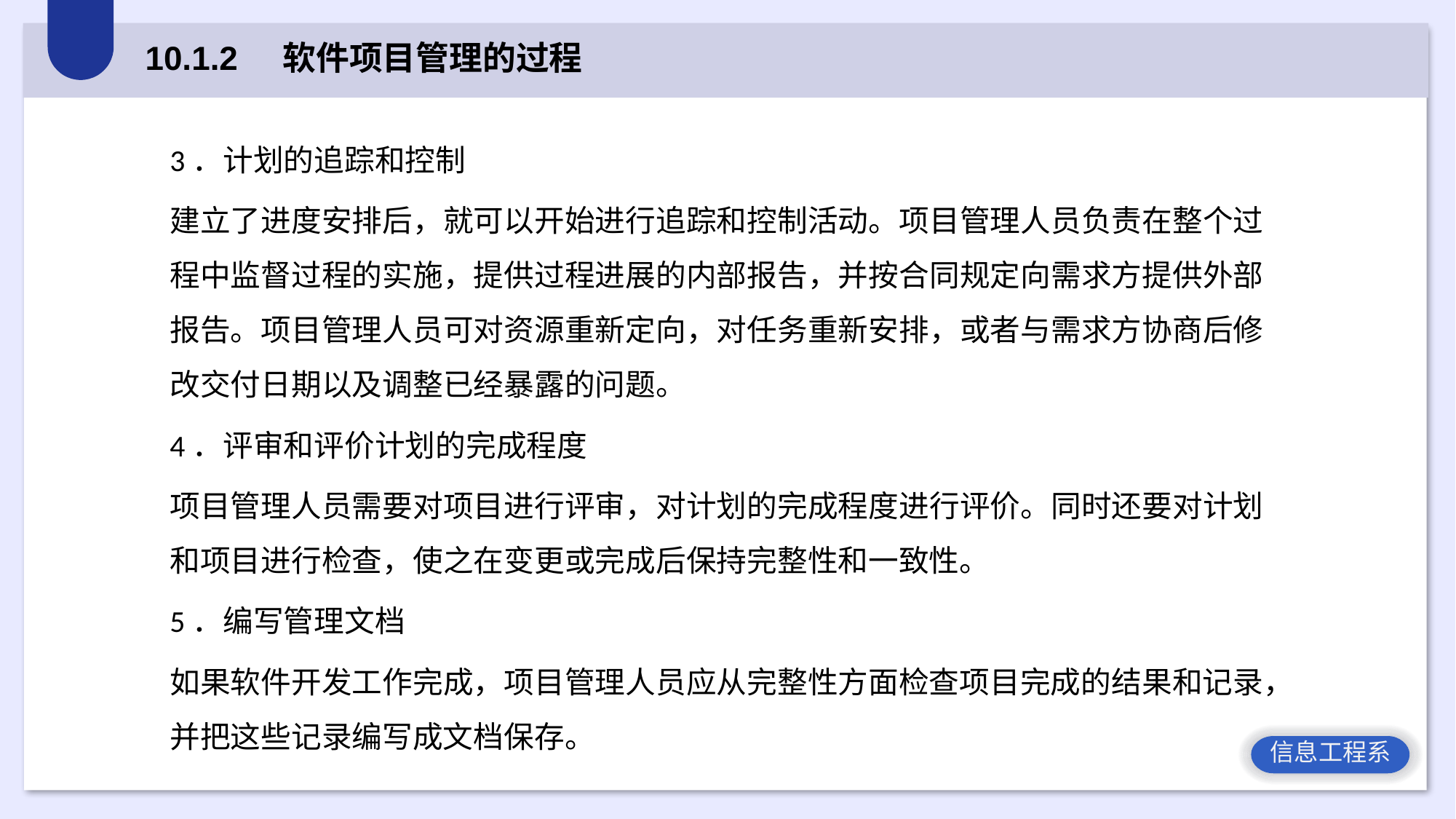

10.1.2    软件项目管理的过程
3．计划的追踪和控制
建立了进度安排后，就可以开始进行追踪和控制活动。项目管理人员负责在整个过程中监督过程的实施，提供过程进展的内部报告，并按合同规定向需求方提供外部报告。项目管理人员可对资源重新定向，对任务重新安排，或者与需求方协商后修改交付日期以及调整已经暴露的问题。
4．评审和评价计划的完成程度
项目管理人员需要对项目进行评审，对计划的完成程度进行评价。同时还要对计划和项目进行检查，使之在变更或完成后保持完整性和一致性。
5．编写管理文档
如果软件开发工作完成，项目管理人员应从完整性方面检查项目完成的结果和记录，并把这些记录编写成文档保存。